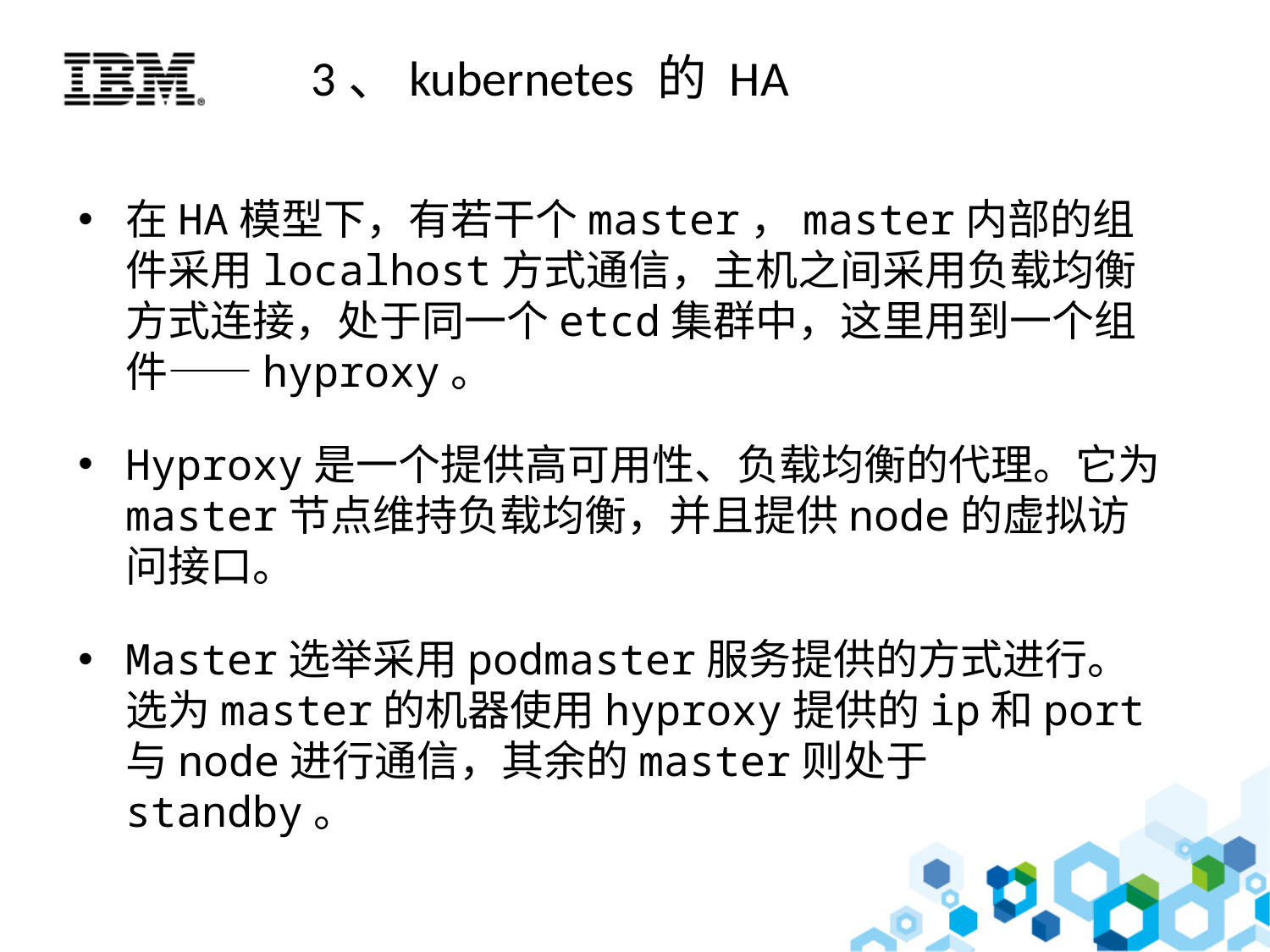

3、kubernetes 的 HA
在HA模型下，有若干个master，master内部的组件采用localhost方式通信，主机之间采用负载均衡方式连接，处于同一个etcd集群中，这里用到一个组件——hyproxy。
Hyproxy是一个提供高可用性、负载均衡的代理。它为master节点维持负载均衡，并且提供node的虚拟访问接口。
Master选举采用podmaster服务提供的方式进行。选为master的机器使用hyproxy提供的ip和port与node进行通信，其余的master则处于standby。